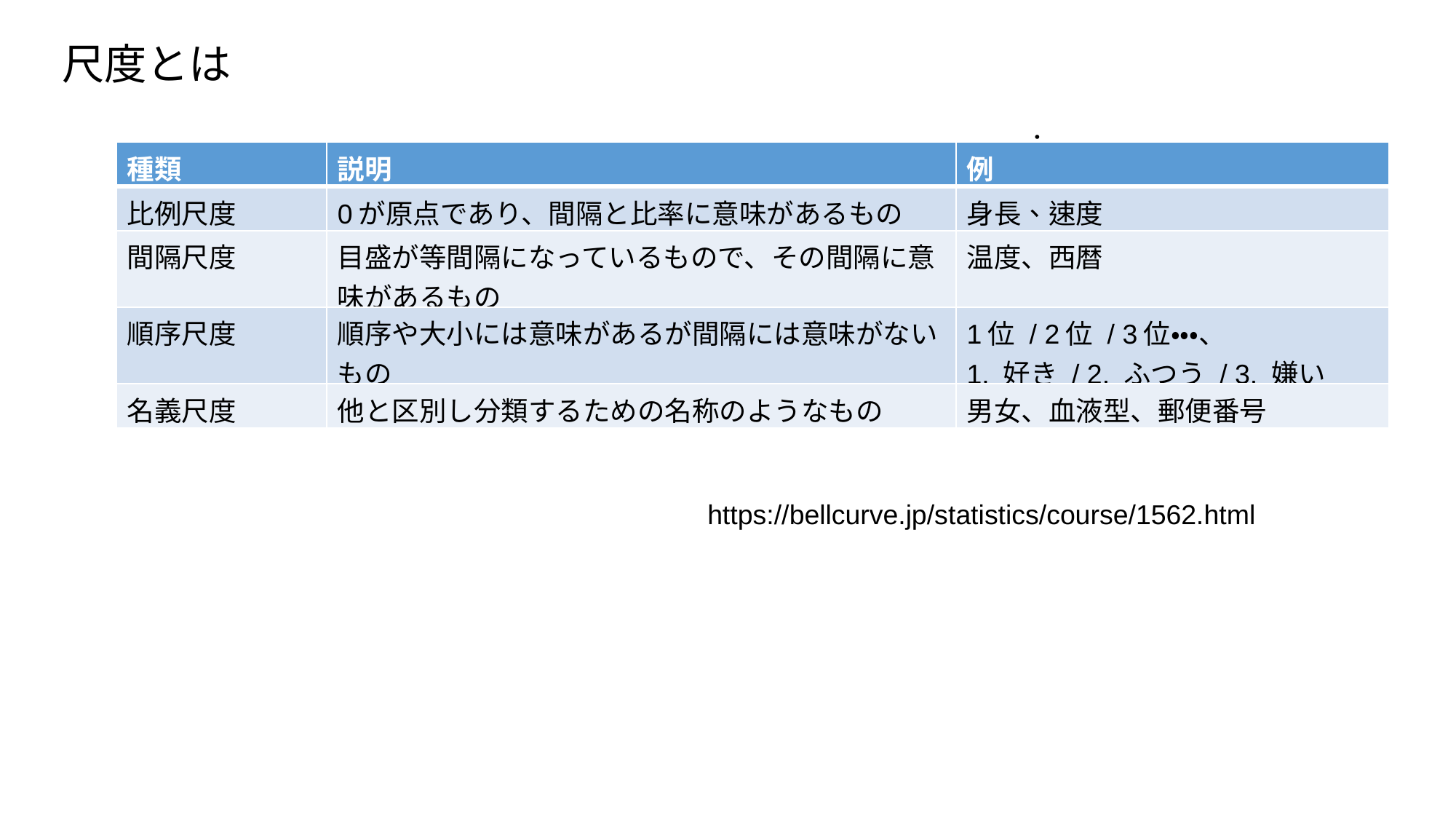

尺度とは
：
| 種類 | 説明 | 例 |
| --- | --- | --- |
| 比例尺度 | 0が原点であり、間隔と比率に意味があるもの | 身長、速度 |
| 間隔尺度 | 目盛が等間隔になっているもので、その間隔に意味があるもの | 温度、西暦 |
| 順序尺度 | 順序や大小には意味があるが間隔には意味がないもの | 1位 / 2位 / 3位・・・、 1. 好き / 2. ふつう / 3. 嫌い |
| 名義尺度 | 他と区別し分類するための名称のようなもの | 男女、血液型、郵便番号 |
https://bellcurve.jp/statistics/course/1562.html